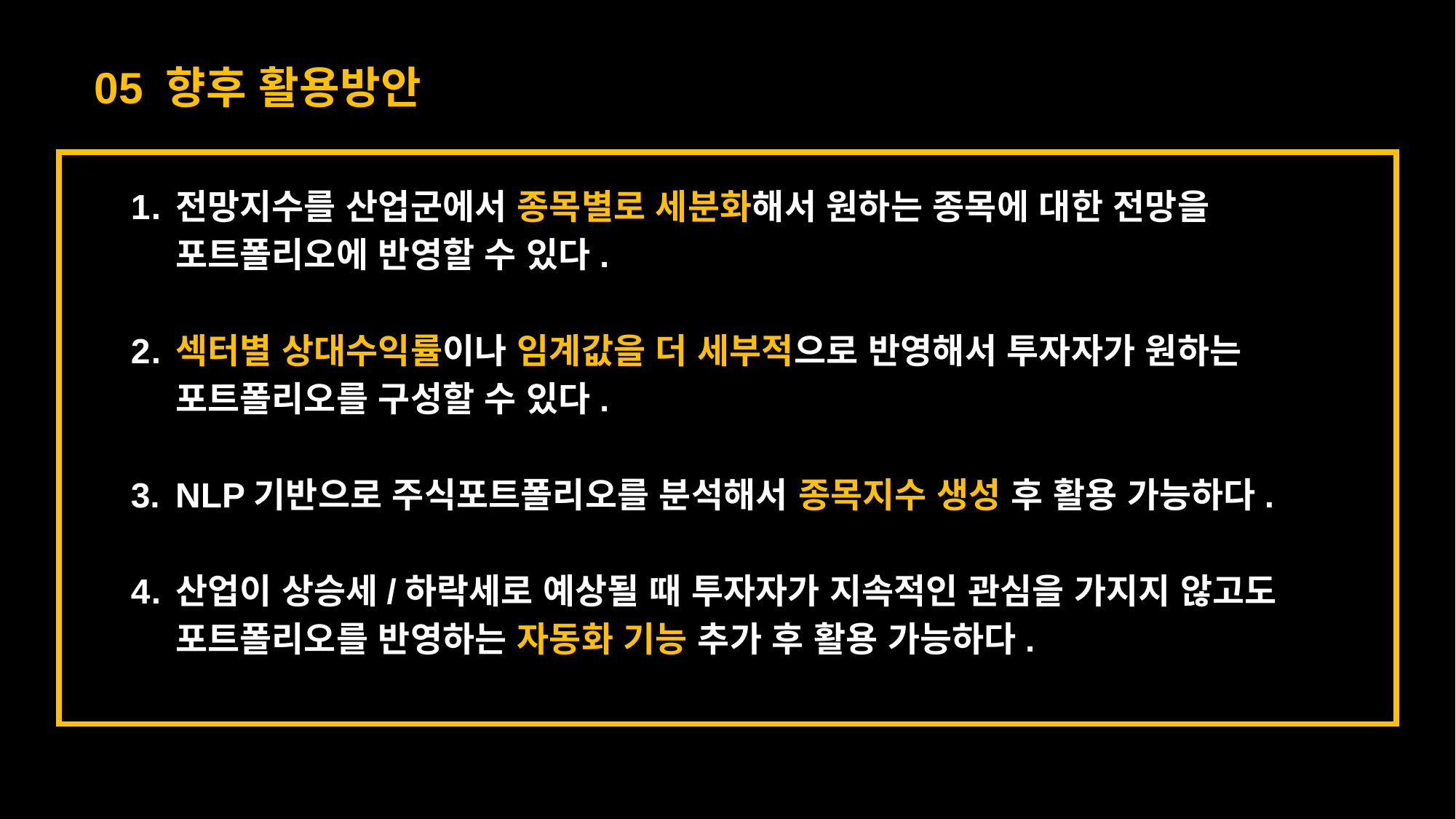

05 향후 활용방안

전망지수를 산업군에서 종목별로 세분화해서 원하는 종목에 대한 전망을 포트폴리오에 반영할 수 있다.

섹터별 상대수익률이나 임계값을 더 세부적으로 반영해서 투자자가 원하는 포트폴리오를 구성할 수 있다.

NLP기반으로 주식포트폴리오를 분석해서 종목지수 생성 후 활용 가능하다.

산업이 상승세/하락세로 예상될 때 투자자가 지속적인 관심을 가지지 않고도 포트폴리오를 반영하는 자동화 기능 추가 후 활용 가능하다.